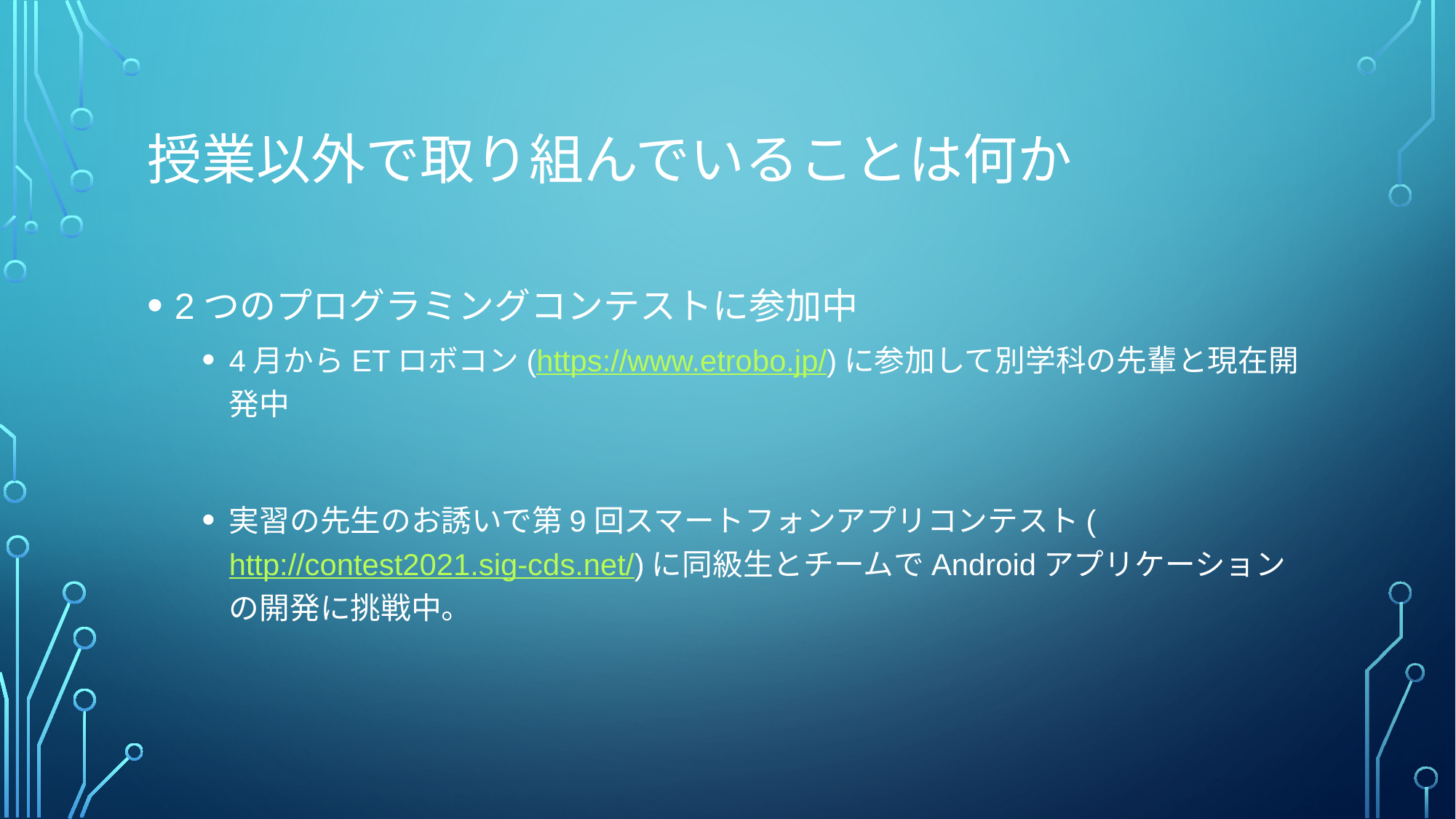

# 授業以外で取り組んでいることは何か
2つのプログラミングコンテストに参加中
4月からETロボコン(https://www.etrobo.jp/)に参加して別学科の先輩と現在開発中

実習の先生のお誘いで第9回スマートフォンアプリコンテスト(http://contest2021.sig-cds.net/)に同級生とチームでAndroidアプリケーションの開発に挑戦中。